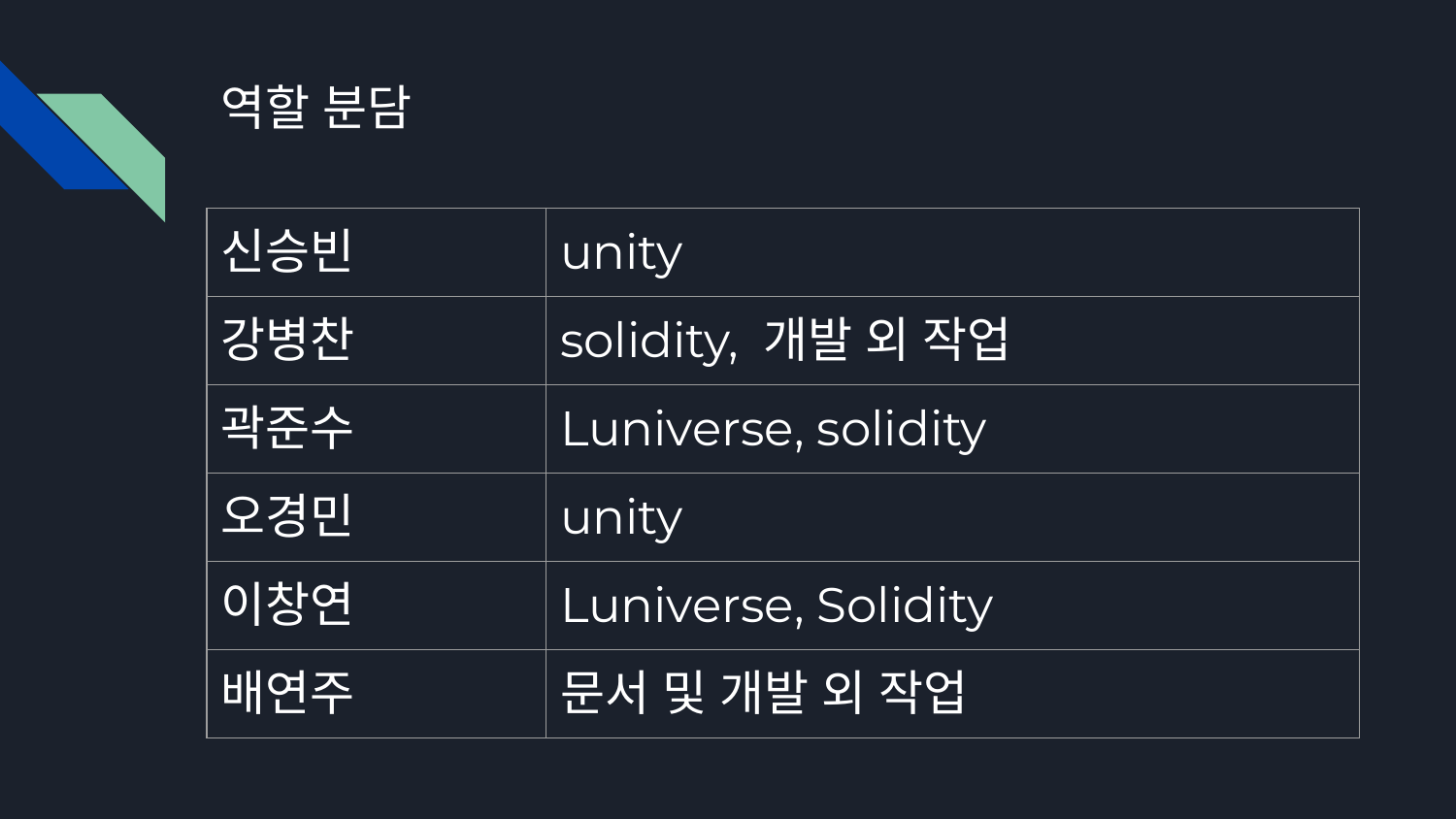

# 역할 분담
| 신승빈 | unity |
| --- | --- |
| 강병찬 | solidity, 개발 외 작업 |
| 곽준수 | Luniverse, solidity |
| 오경민 | unity |
| 이창연 | Luniverse, Solidity |
| 배연주 | 문서 및 개발 외 작업 |